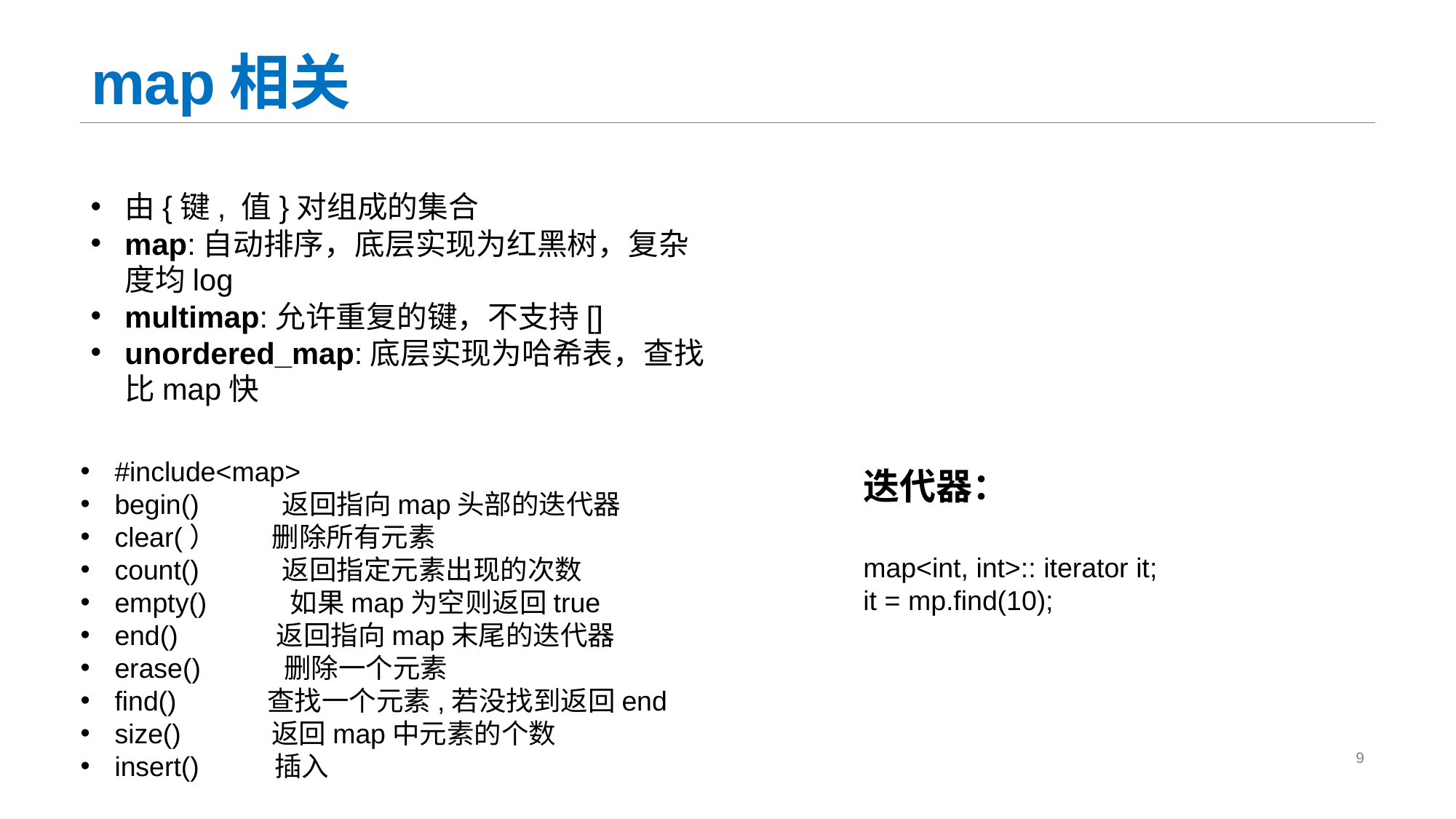

# map相关
由{键, 值}对组成的集合
map:自动排序，底层实现为红黑树，复杂度均log
multimap:允许重复的键，不支持[]
unordered_map:底层实现为哈希表，查找比map快
#include<map>
begin()          返回指向map头部的迭代器
clear(）         删除所有元素
count()          返回指定元素出现的次数
empty()          如果map为空则返回true
end()            返回指向map末尾的迭代器
erase()          删除一个元素
find()           查找一个元素,若没找到返回end
size()           返回map中元素的个数
insert()         插入

迭代器：

map<int, int>:: iterator it;
it = mp.find(10);
9